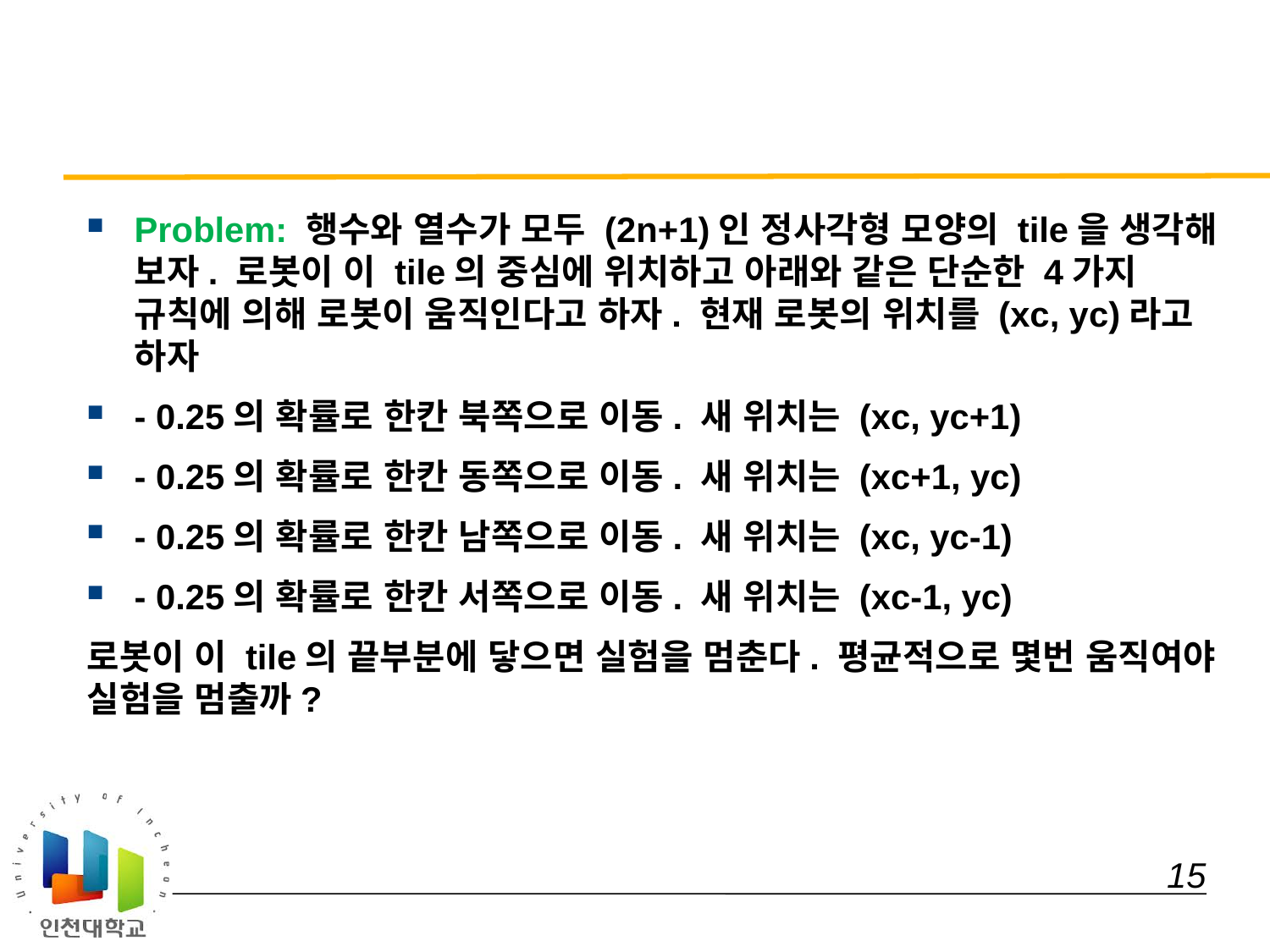

#
Problem: 행수와 열수가 모두 (2n+1)인 정사각형 모양의 tile을 생각해 보자. 로봇이 이 tile의 중심에 위치하고 아래와 같은 단순한 4가지 규칙에 의해 로봇이 움직인다고 하자. 현재 로봇의 위치를 (xc, yc)라고 하자
- 0.25의 확률로 한칸 북쪽으로 이동. 새 위치는 (xc, yc+1)
- 0.25의 확률로 한칸 동쪽으로 이동. 새 위치는 (xc+1, yc)
- 0.25의 확률로 한칸 남쪽으로 이동. 새 위치는 (xc, yc-1)
- 0.25의 확률로 한칸 서쪽으로 이동. 새 위치는 (xc-1, yc)
로봇이 이 tile의 끝부분에 닿으면 실험을 멈춘다. 평균적으로 몇번 움직여야 실험을 멈출까?
 15